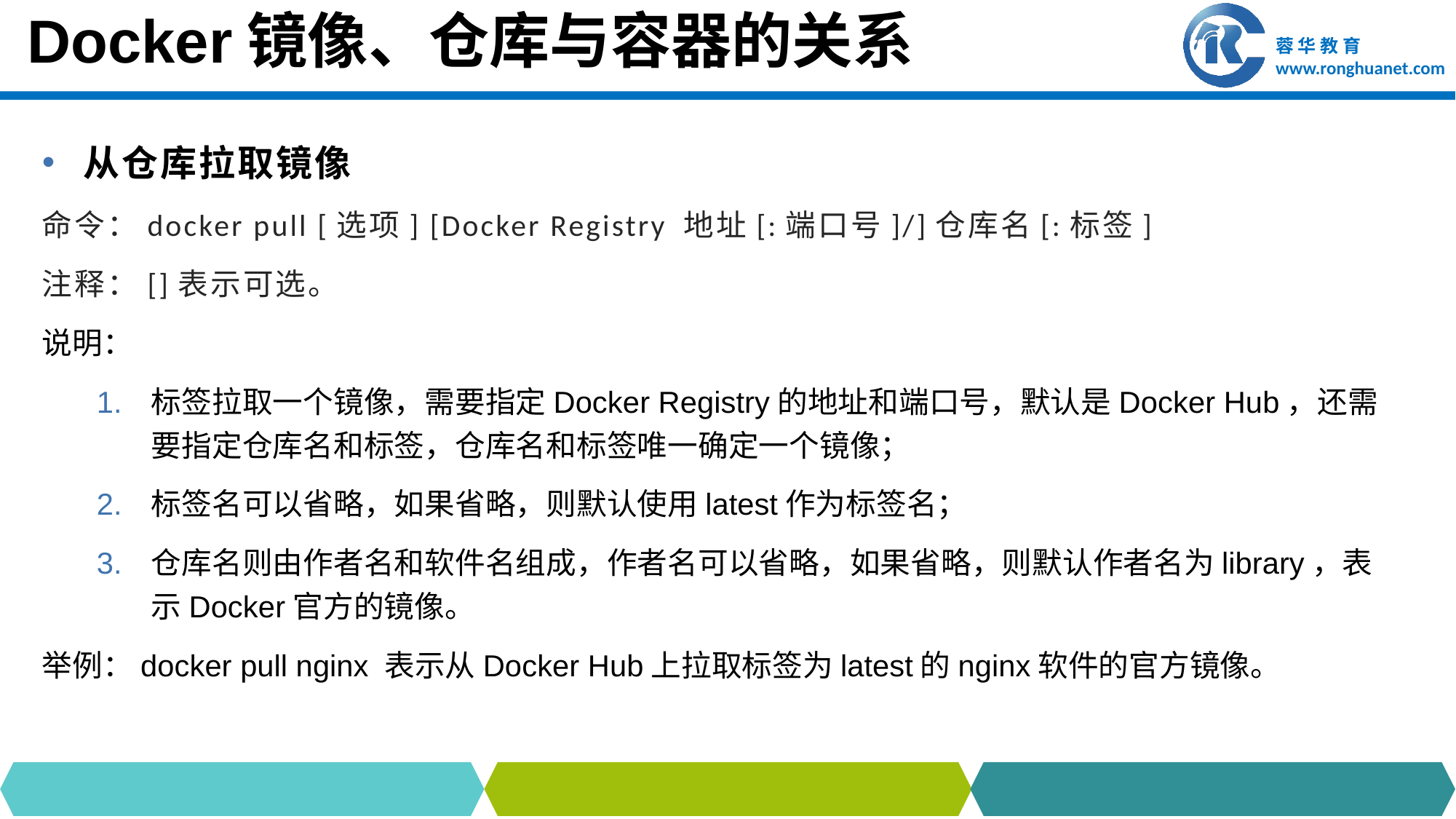

# Docker镜像、仓库与容器的关系
从仓库拉取镜像
命令：docker pull [选项] [Docker Registry 地址[:端口号]/]仓库名[:标签]
注释：[]表示可选。
说明：
标签拉取一个镜像，需要指定Docker Registry的地址和端口号，默认是Docker Hub，还需要指定仓库名和标签，仓库名和标签唯一确定一个镜像；
标签名可以省略，如果省略，则默认使用latest作为标签名；
仓库名则由作者名和软件名组成，作者名可以省略，如果省略，则默认作者名为library，表示Docker官方的镜像。
举例：docker pull nginx 表示从Docker Hub上拉取标签为latest的nginx软件的官方镜像。